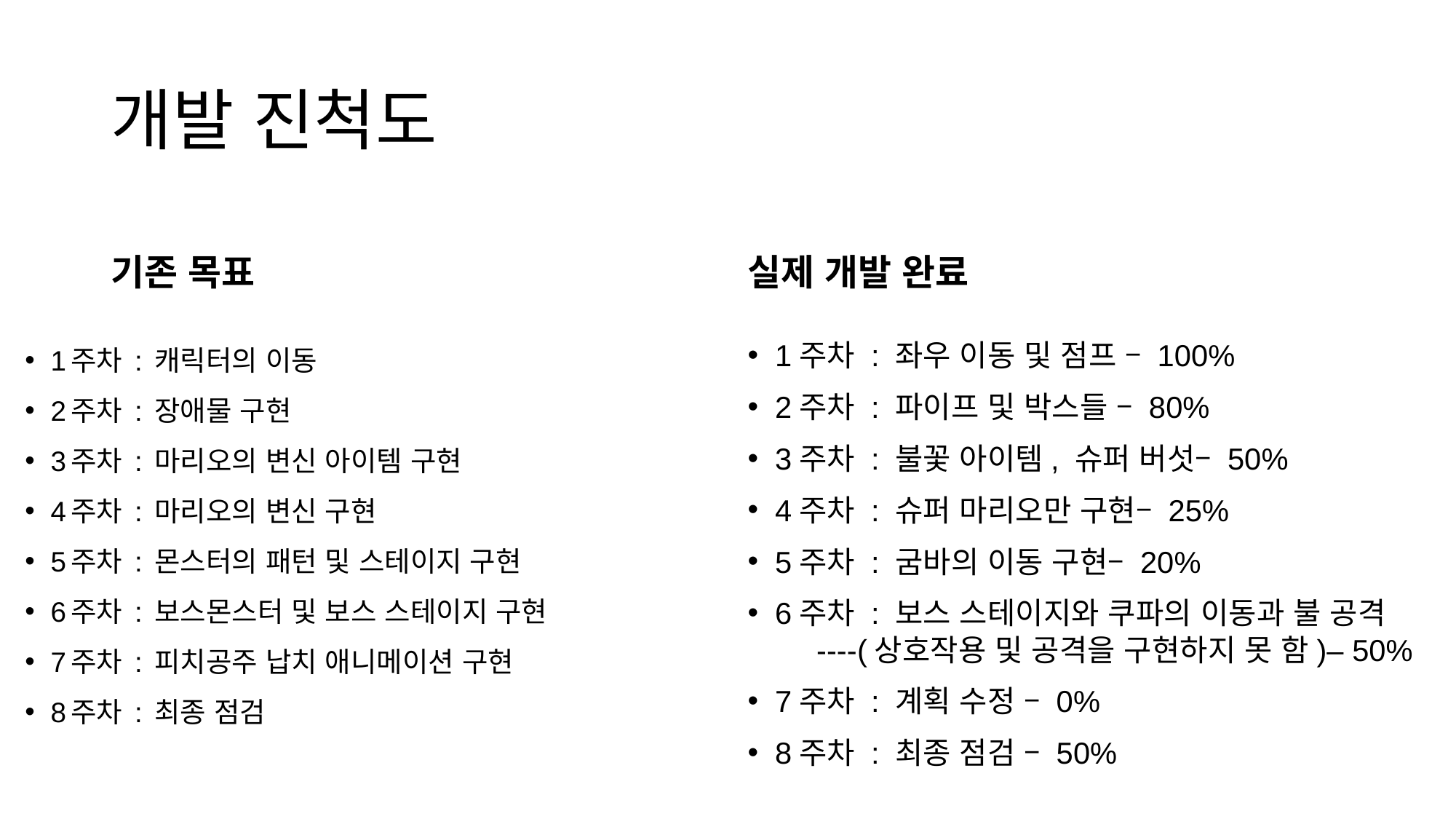

# 개발 진척도
기존 목표
실제 개발 완료
1주차 : 캐릭터의 이동
2주차 : 장애물 구현
3주차 : 마리오의 변신 아이템 구현
4주차 : 마리오의 변신 구현
5주차 : 몬스터의 패턴 및 스테이지 구현
6주차 : 보스몬스터 및 보스 스테이지 구현
7주차 : 피치공주 납치 애니메이션 구현
8주차 : 최종 점검
1주차 : 좌우 이동 및 점프 – 100%
2주차 : 파이프 및 박스들 – 80%
3주차 : 불꽃 아이템, 슈퍼 버섯– 50%
4주차 : 슈퍼 마리오만 구현– 25%
5주차 : 굼바의 이동 구현– 20%
6주차 : 보스 스테이지와 쿠파의 이동과 불 공격         ----(상호작용 및 공격을 구현하지 못 함)– 50%
7주차 : 계획 수정 – 0%
8주차 : 최종 점검 – 50%